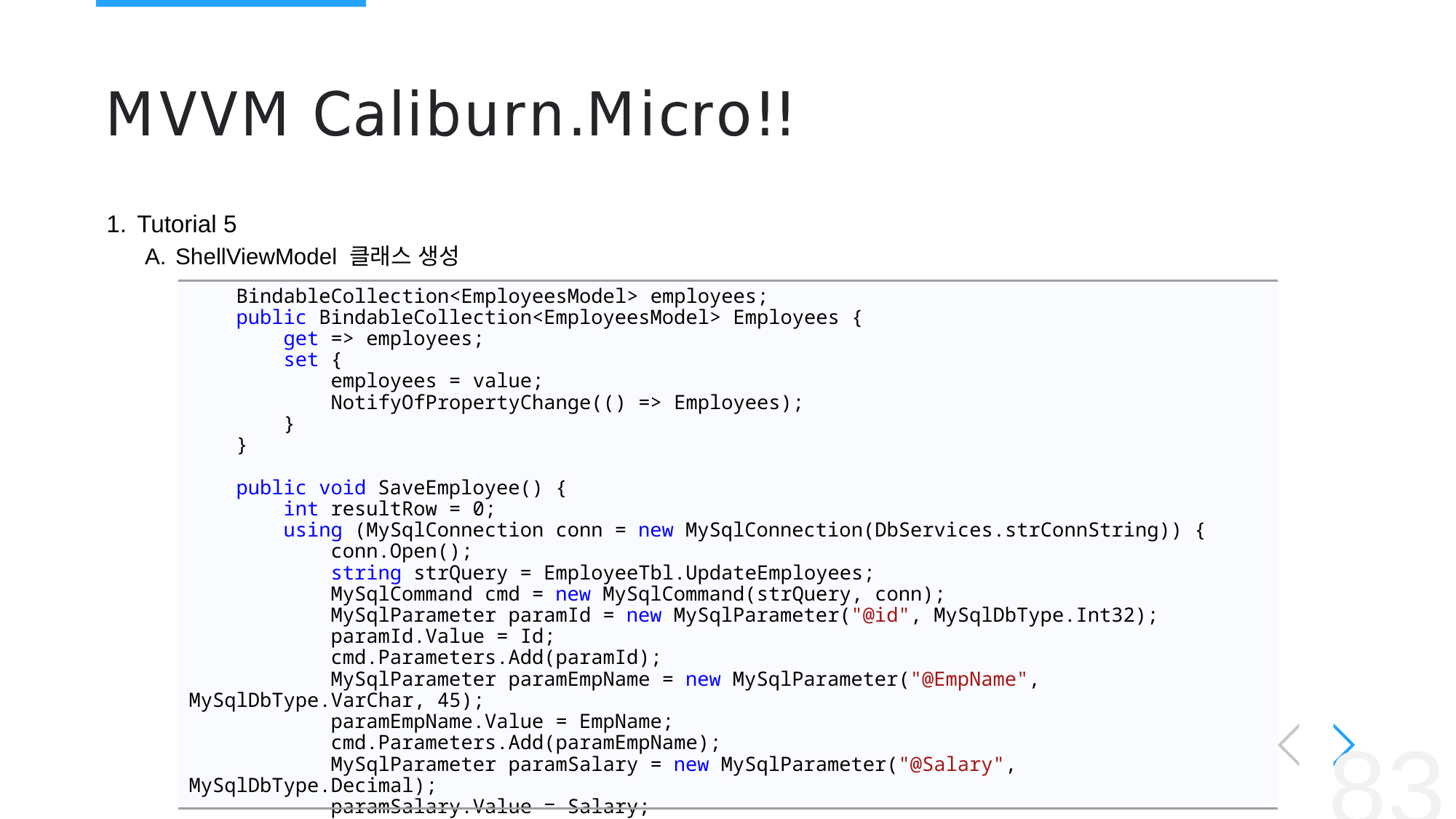

# MVVM Caliburn.Micro!!
Tutorial 5
ShellViewModel 클래스 생성

    BindableCollection<EmployeesModel> employees;
    public BindableCollection<EmployeesModel> Employees {
        get => employees;
        set {
            employees = value;
            NotifyOfPropertyChange(() => Employees);
        }
    }

    public void SaveEmployee() {
        int resultRow = 0;
        using (MySqlConnection conn = new MySqlConnection(DbServices.strConnString)) {
            conn.Open();
            string strQuery = EmployeeTbl.UpdateEmployees;
            MySqlCommand cmd = new MySqlCommand(strQuery, conn);
            MySqlParameter paramId = new MySqlParameter("@id", MySqlDbType.Int32);
            paramId.Value = Id;
            cmd.Parameters.Add(paramId);
            MySqlParameter paramEmpName = new MySqlParameter("@EmpName", MySqlDbType.VarChar, 45);
            paramEmpName.Value = EmpName;
            cmd.Parameters.Add(paramEmpName);
            MySqlParameter paramSalary = new MySqlParameter("@Salary", MySqlDbType.Decimal);
            paramSalary.Value = Salary;
            cmd.Parameters.Add(paramSalary);
83